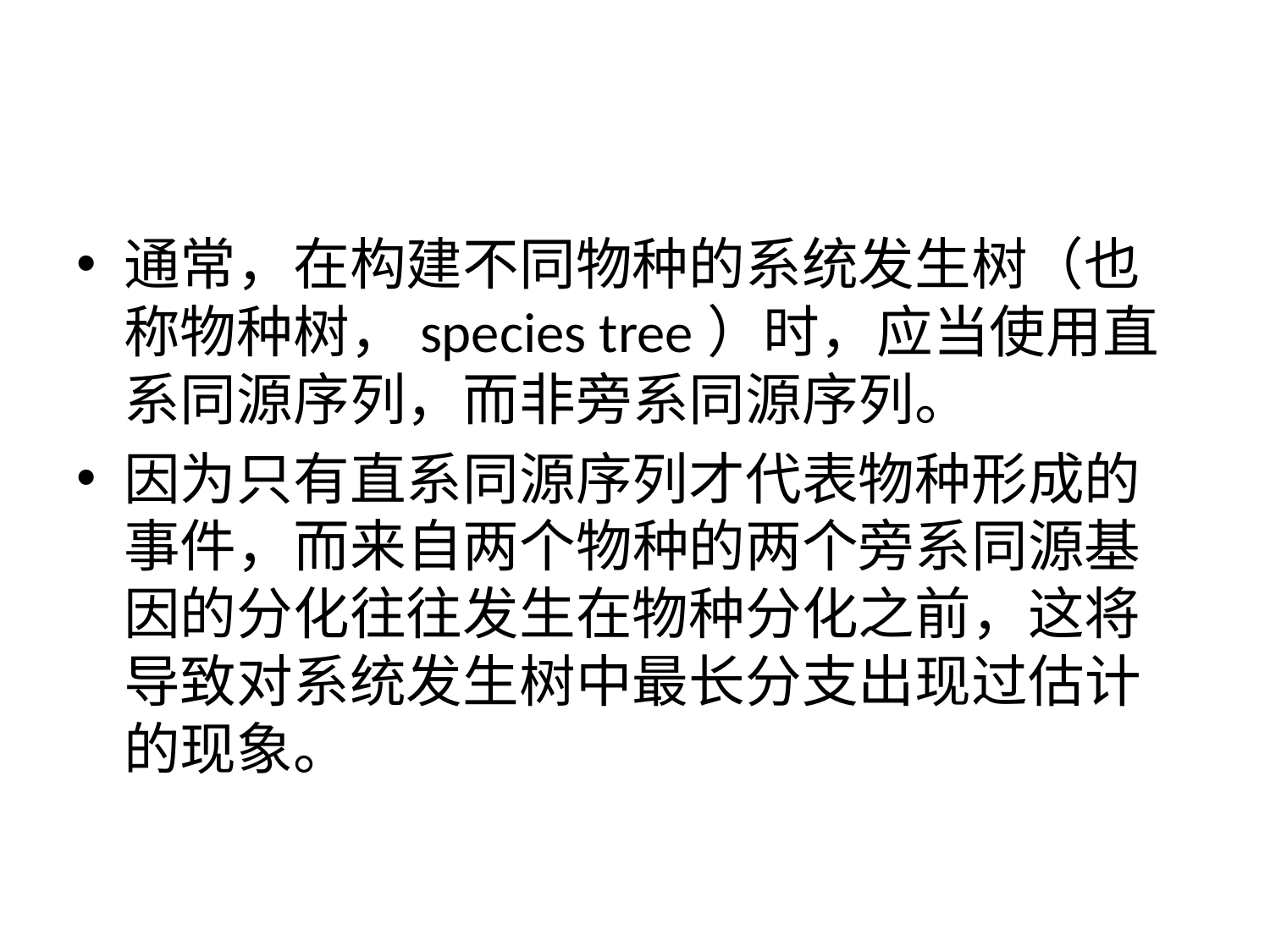

通常，在构建不同物种的系统发生树（也称物种树，species tree）时，应当使用直系同源序列，而非旁系同源序列。
因为只有直系同源序列才代表物种形成的事件，而来自两个物种的两个旁系同源基因的分化往往发生在物种分化之前，这将导致对系统发生树中最长分支出现过估计的现象。